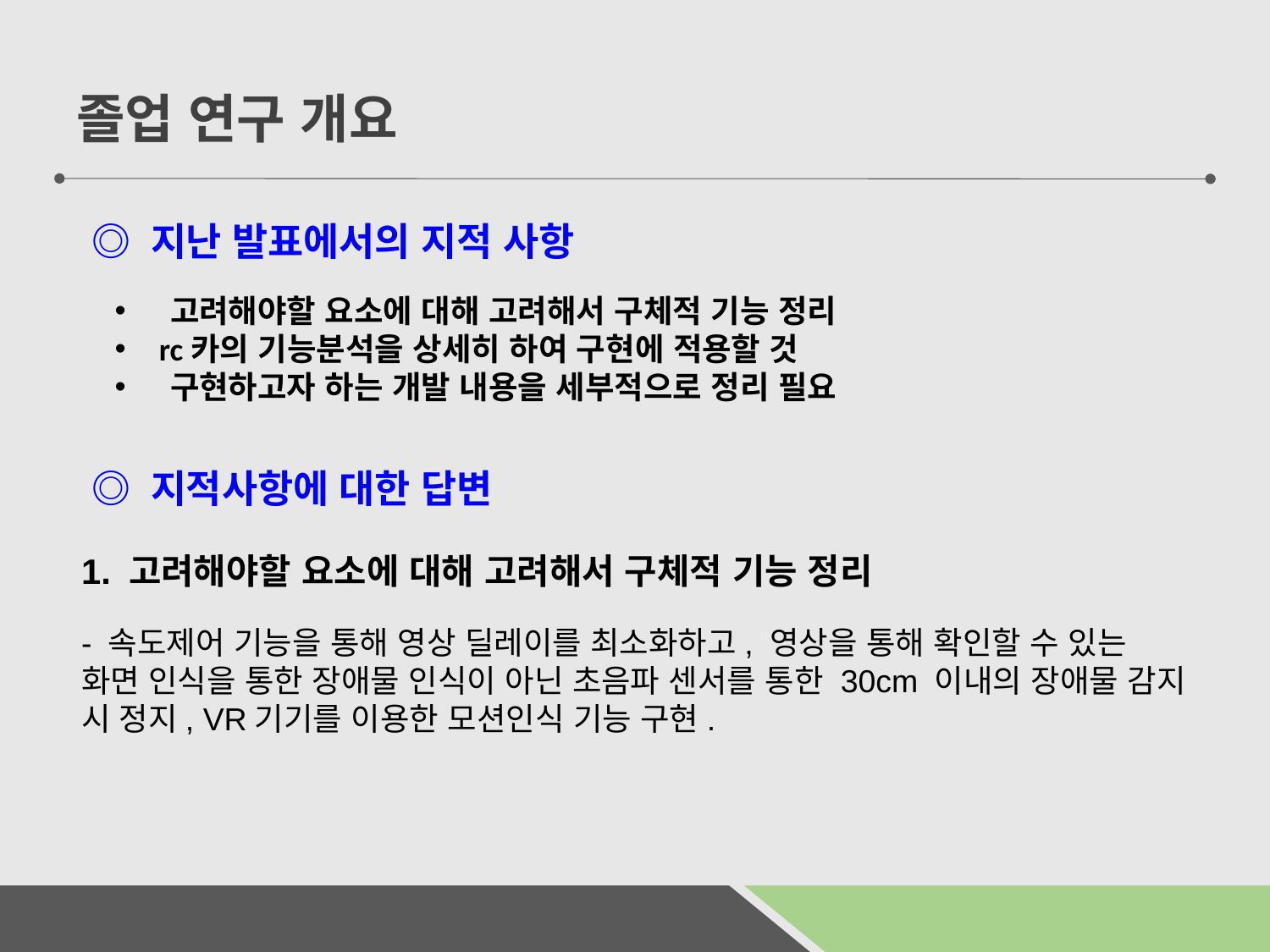

졸업 연구 개요
 ◎ 지난 발표에서의 지적 사항

  고려해야할 요소에 대해 고려해서 구체적 기능 정리
  rc카의 기능분석을 상세히 하여 구현에 적용할 것
  구현하고자 하는 개발 내용을 세부적으로 정리 필요

 ◎ 지적사항에 대한 답변

1. 고려해야할 요소에 대해 고려해서 구체적 기능 정리

- 속도제어 기능을 통해 영상 딜레이를 최소화하고, 영상을 통해 확인할 수 있는 화면 인식을 통한 장애물 인식이 아닌 초음파 센서를 통한 30cm 이내의 장애물 감지 시 정지, VR기기를 이용한 모션인식 기능 구현.